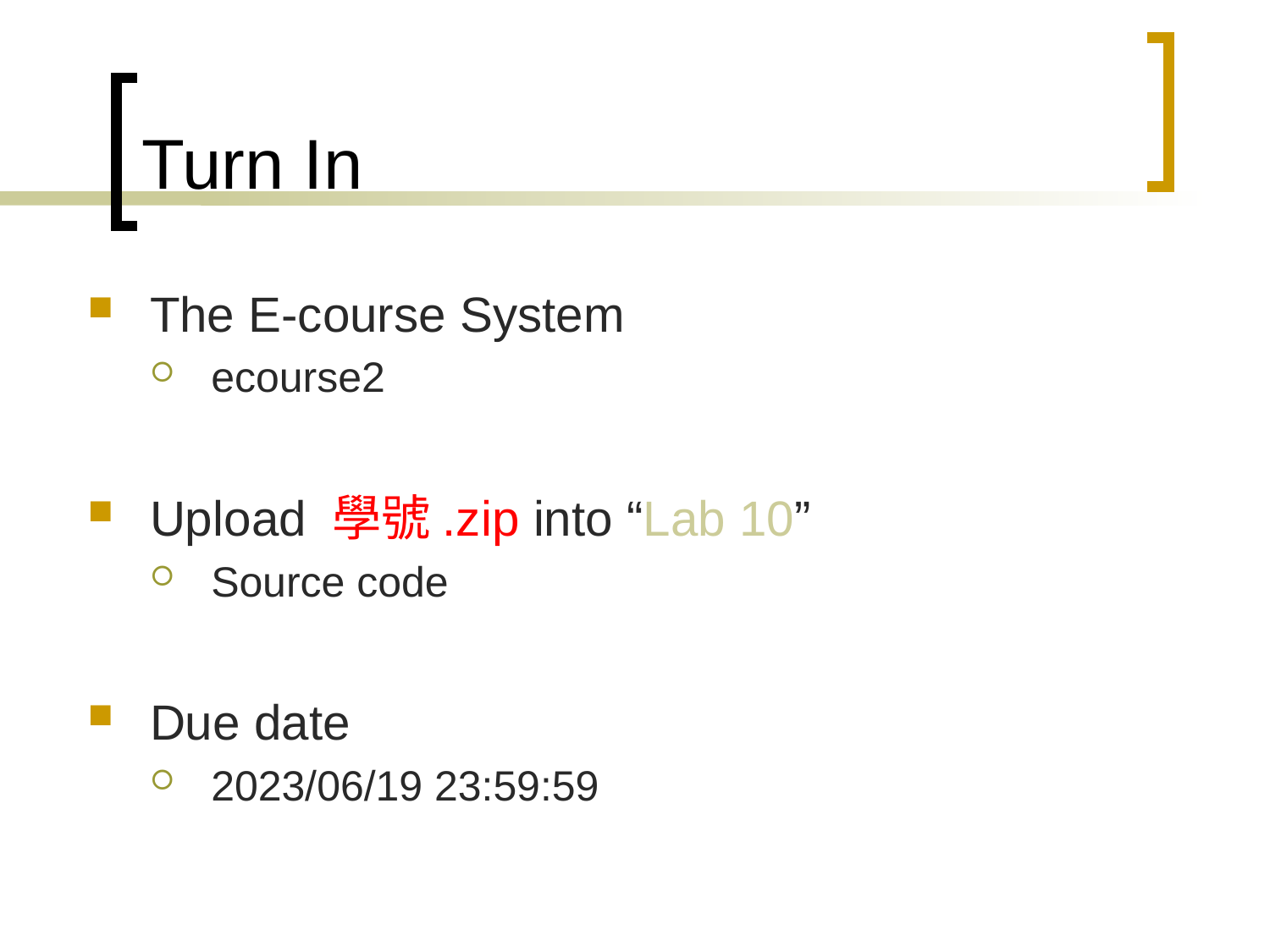

# Turn In
The E-course System
ecourse2

Upload 學號.zip into “Lab 10”
Source code

Due date
2023/06/19 23:59:59